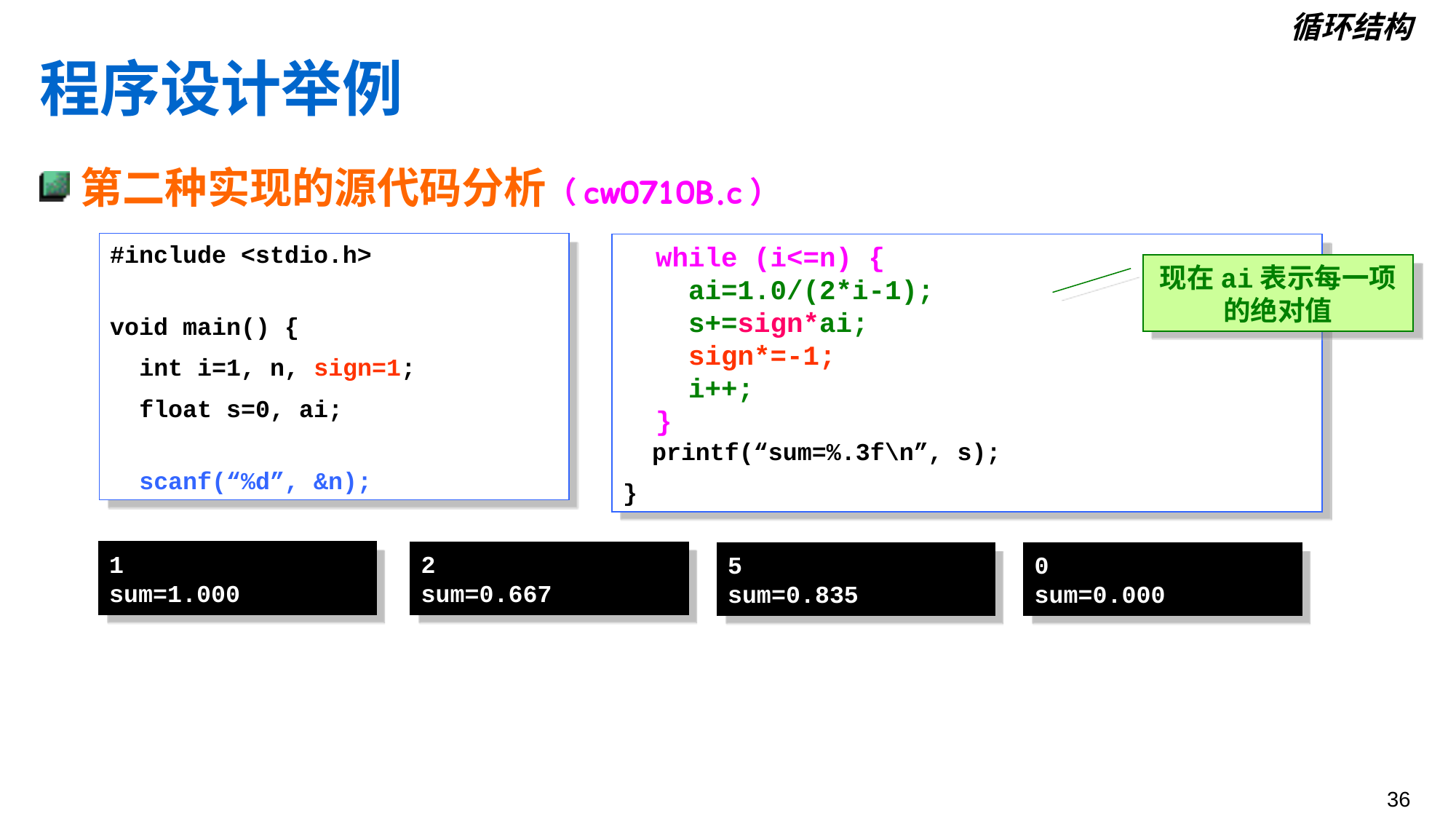

循环结构
# 程序设计举例
第二种实现的源代码分析（cw0710B.c）

#include <stdio.h>

void main() {
  int i=1, n, sign=1;
  float s=0, ai;

  scanf(“%d”, &n);
  while (i<=n) {
    ai=1.0/(2*i-1);
    s+=sign*ai;
    sign*=-1;
    i++;
  }
  printf(“sum=%.3f\n”, s);
}
现在ai表示每一项的绝对值
1
sum=1.000
2
sum=0.667
5
sum=0.835
0
sum=0.000
36